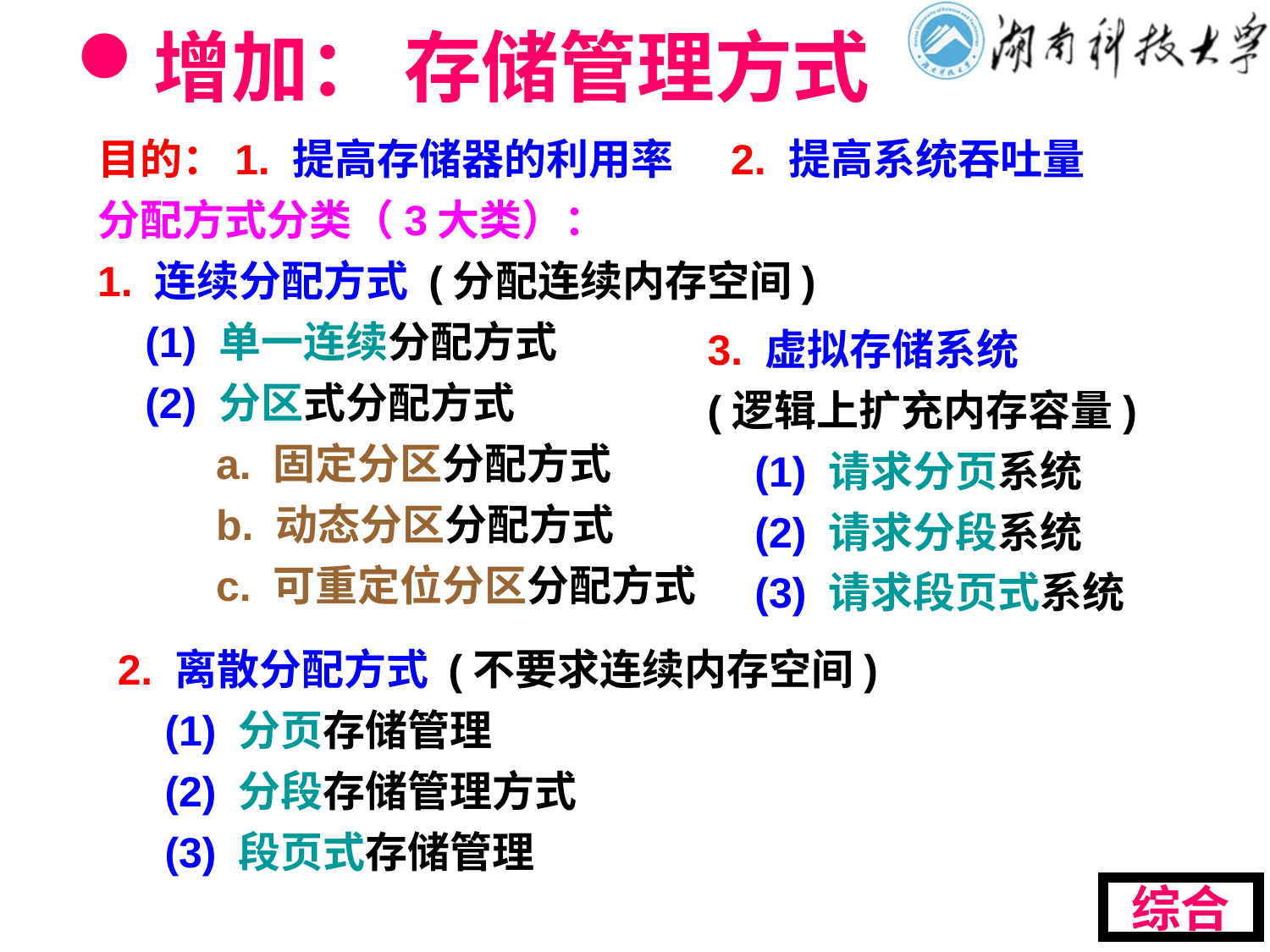

# 增加： 存储管理方式
目的：1. 提高存储器的利用率     2. 提高系统吞吐量
分配方式分类（3大类）：
1. 连续分配方式 (分配连续内存空间)
    (1) 单一连续分配方式
    (2) 分区式分配方式
          a. 固定分区分配方式
          b. 动态分区分配方式
          c. 可重定位分区分配方式
3. 虚拟存储系统
(逻辑上扩充内存容量)
    (1) 请求分页系统
    (2) 请求分段系统
    (3) 请求段页式系统
2. 离散分配方式 (不要求连续内存空间)
    (1) 分页存储管理
    (2) 分段存储管理方式
    (3) 段页式存储管理
综合